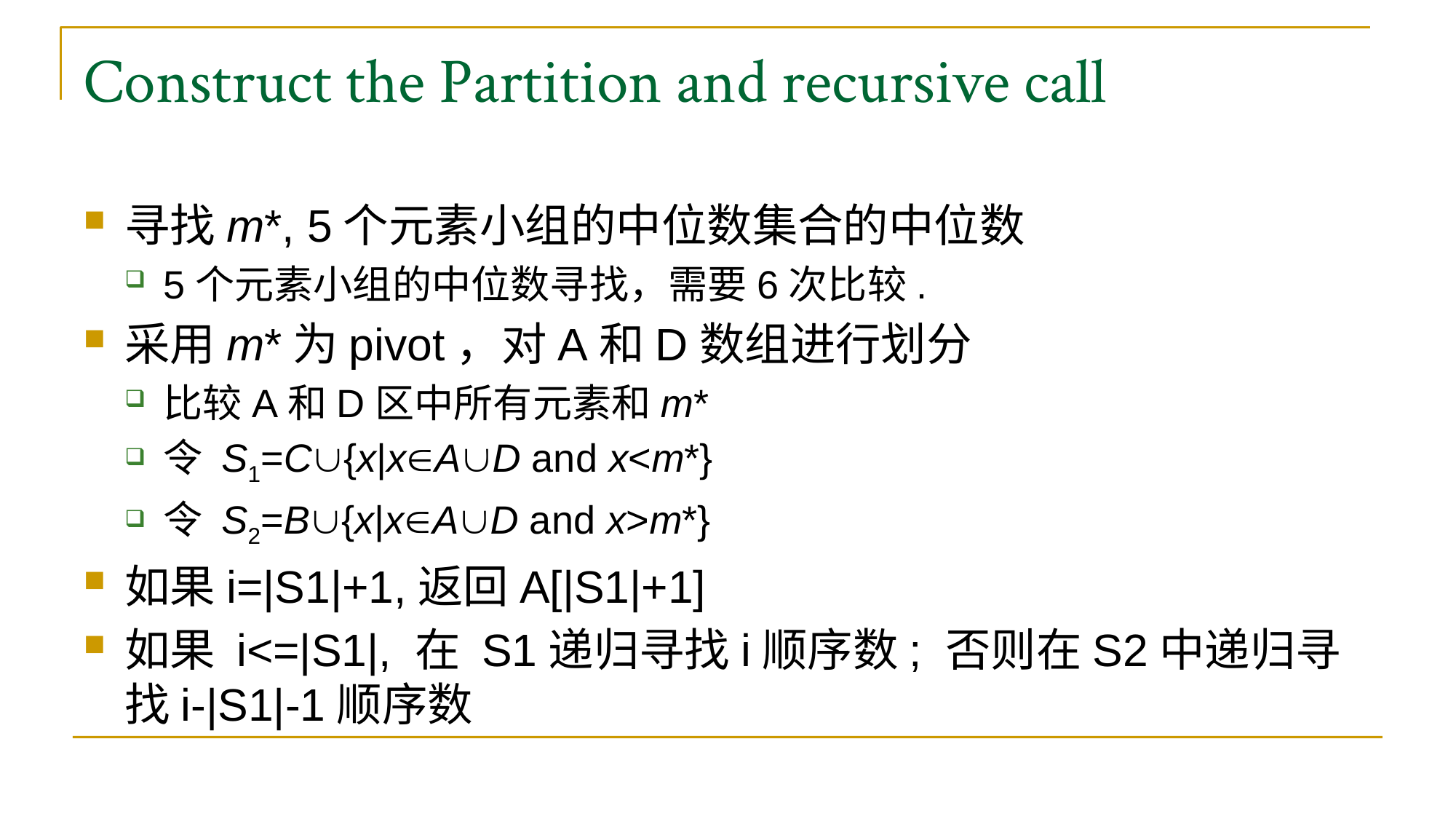

# Construct the Partition and recursive call
寻找m*, 5个元素小组的中位数集合的中位数
5个元素小组的中位数寻找，需要6次比较.
采用m*为pivot，对A和D数组进行划分
比较A和D区中所有元素和m*
令 S1=C∪{x|x∈A∪D and x<m*}
令 S2=B∪{x|x∈A∪D and x>m*}
如果i=|S1|+1,返回A[|S1|+1]
如果 i<=|S1|, 在 S1递归寻找i顺序数; 否则在S2中递归寻找i-|S1|-1顺序数